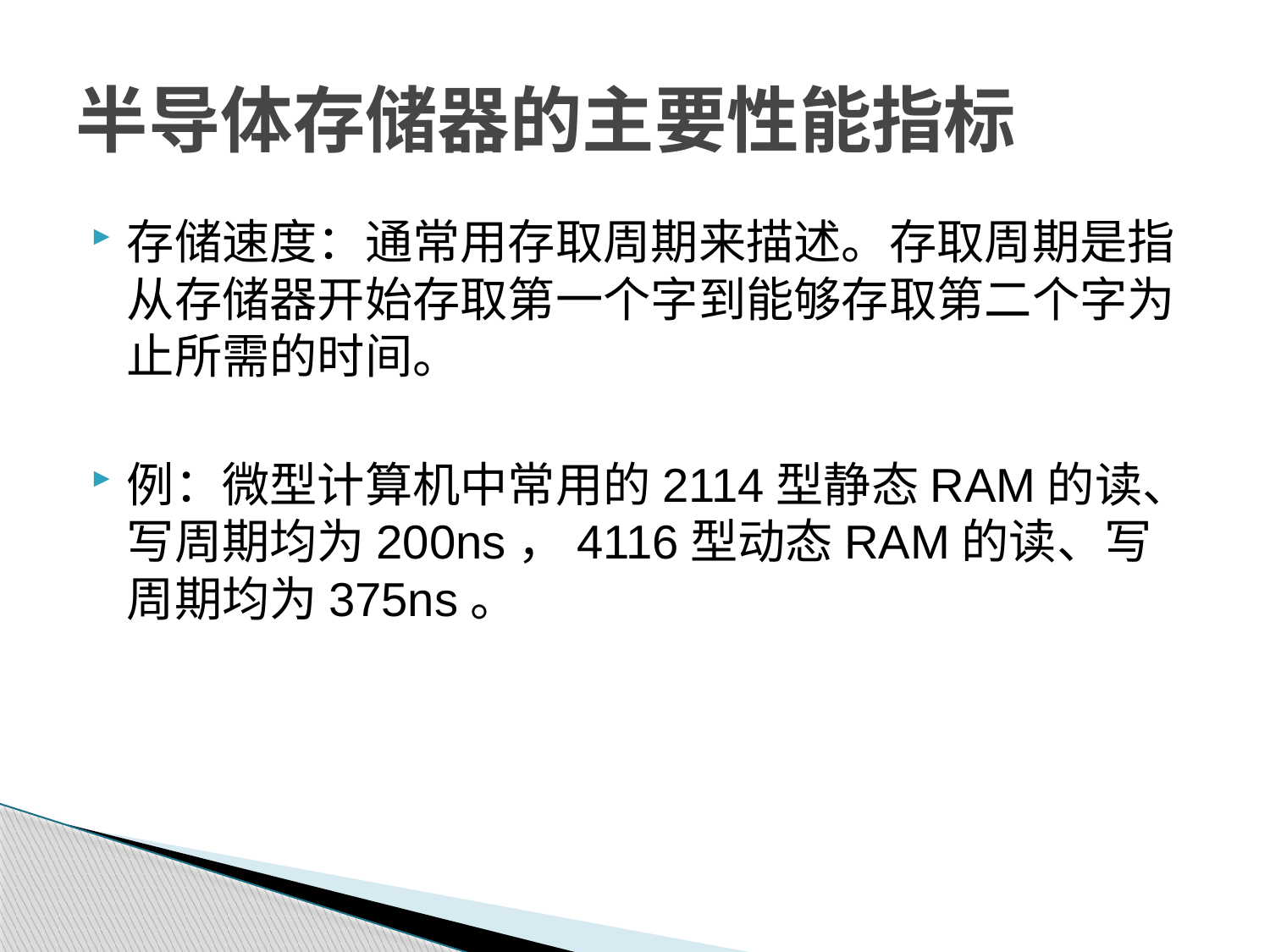

# 半导体存储器的主要性能指标
存储速度：通常用存取周期来描述。存取周期是指从存储器开始存取第一个字到能够存取第二个字为止所需的时间。

例：微型计算机中常用的2114型静态RAM的读、写周期均为200ns，4116型动态RAM的读、写周期均为375ns。